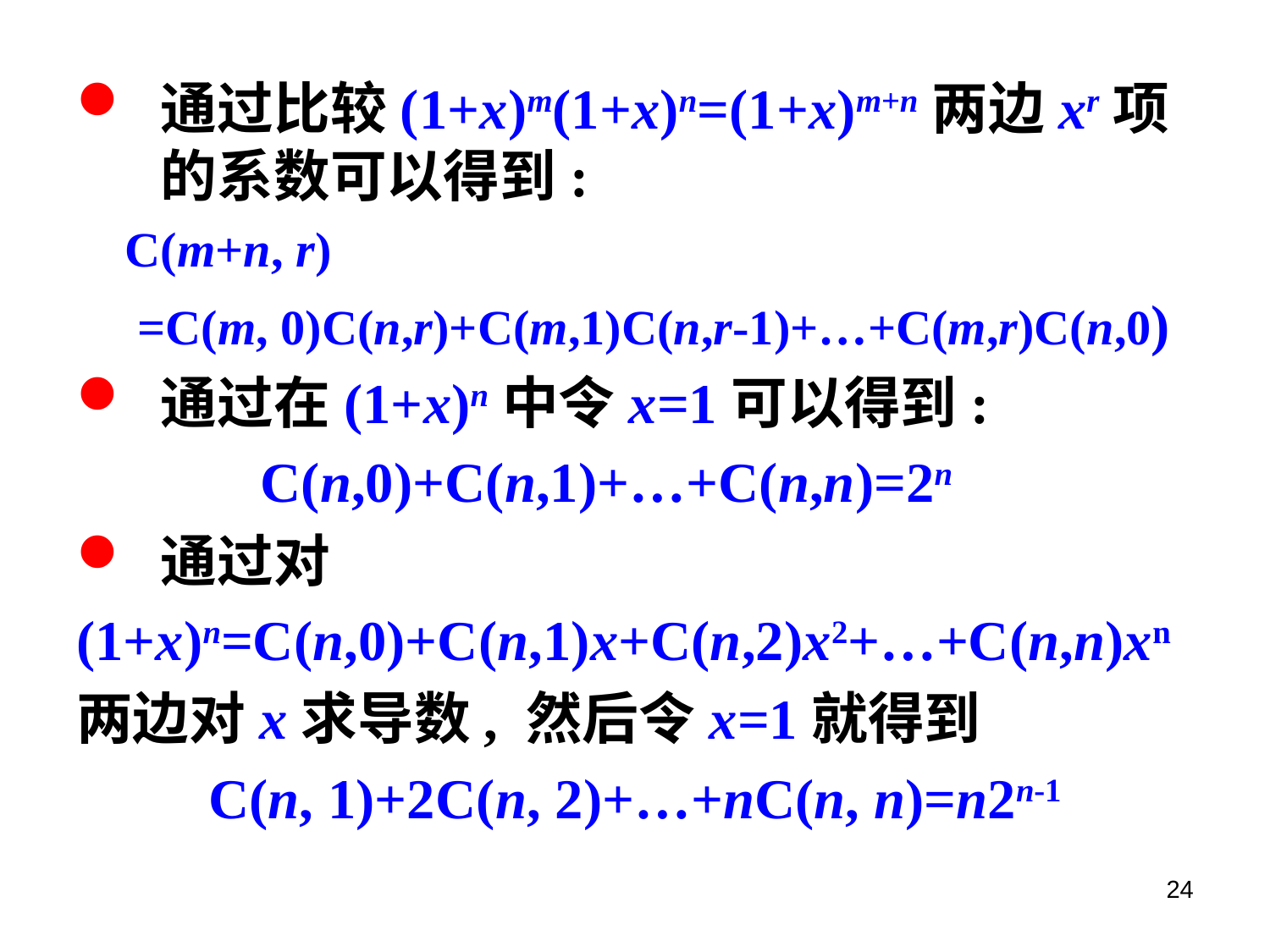

通过比较(1+x)m(1+x)n=(1+x)m+n两边xr项的系数可以得到:
    C(m+n, r)
     =C(m, 0)C(n,r)+C(m,1)C(n,r-1)+…+C(m,r)C(n,0)
通过在(1+x)n中令x=1可以得到:
             C(n,0)+C(n,1)+…+C(n,n)=2n
通过对
(1+x)n=C(n,0)+C(n,1)x+C(n,2)x2+…+C(n,n)xn
两边对x求导数, 然后令x=1就得到
C(n, 1)+2C(n, 2)+…+nC(n, n)=n2n-1
24